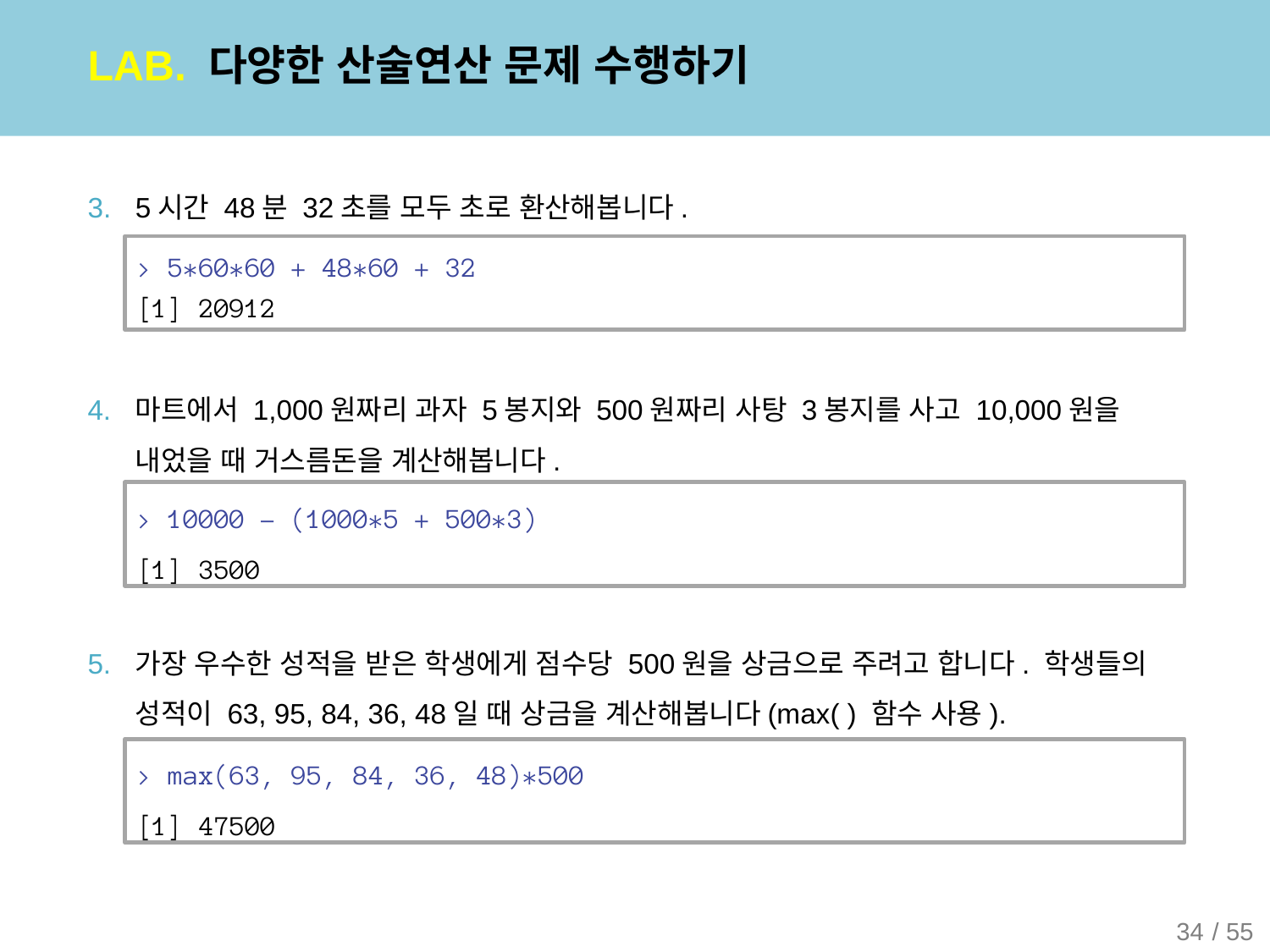

# LAB. 다양한 산술연산 문제 수행하기
5시간 48분 32초를 모두 초로 환산해봅니다.

마트에서 1,000원짜리 과자 5봉지와 500원짜리 사탕 3봉지를 사고 10,000원을 내었을 때 거스름돈을 계산해봅니다.

가장 우수한 성적을 받은 학생에게 점수당 500원을 상금으로 주려고 합니다. 학생들의 성적이 63, 95, 84, 36, 48일 때 상금을 계산해봅니다(max( ) 함수 사용).

> 5*60*60 + 48*60 + 32
[1] 20912
> 10000 - (1000*5 + 500*3)
[1] 3500
> max(63, 95, 84, 36, 48)*500
[1] 47500